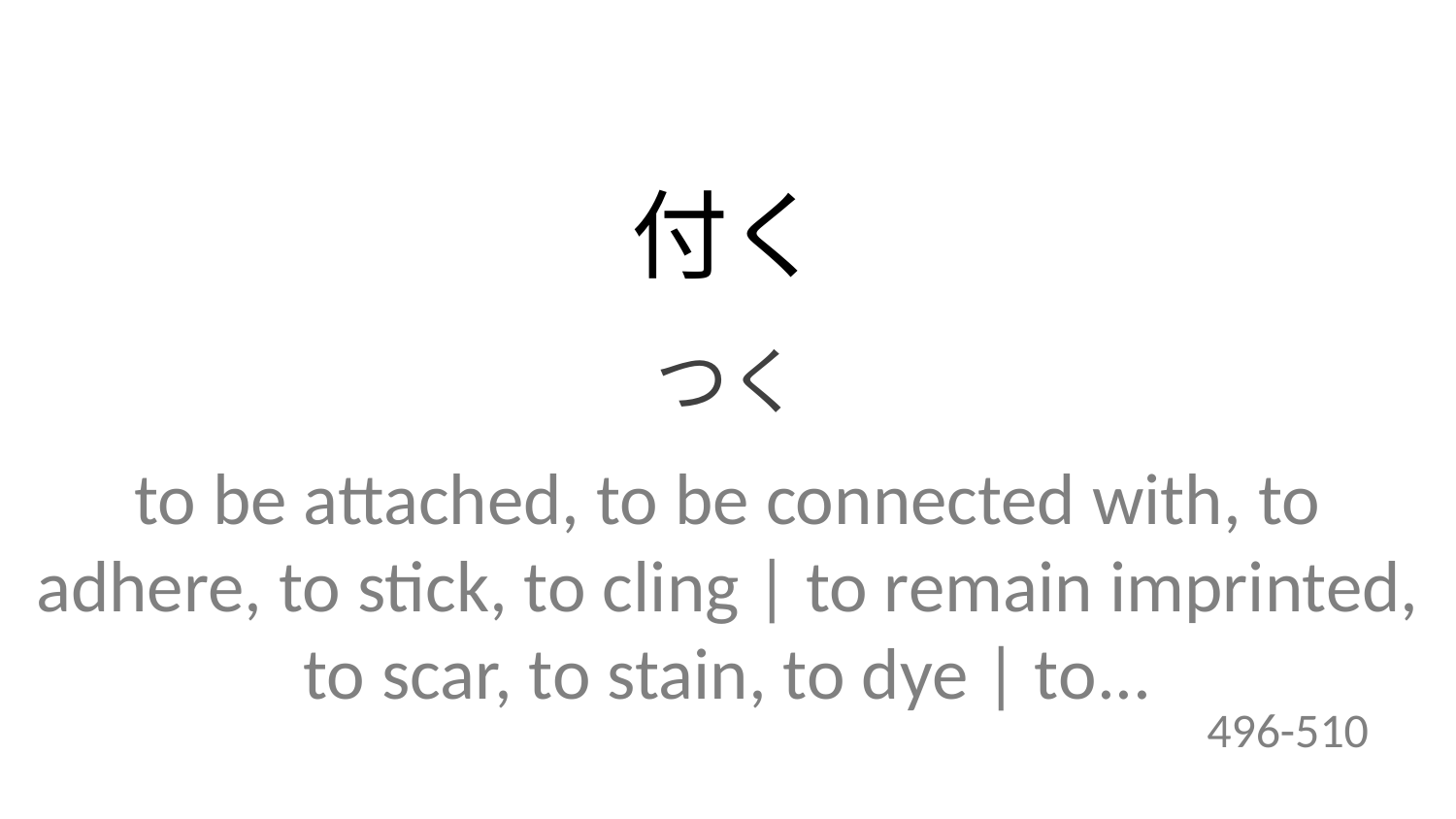

付く

つく
to be attached, to be connected with, to adhere, to stick, to cling | to remain imprinted, to scar, to stain, to dye | to...
496-510